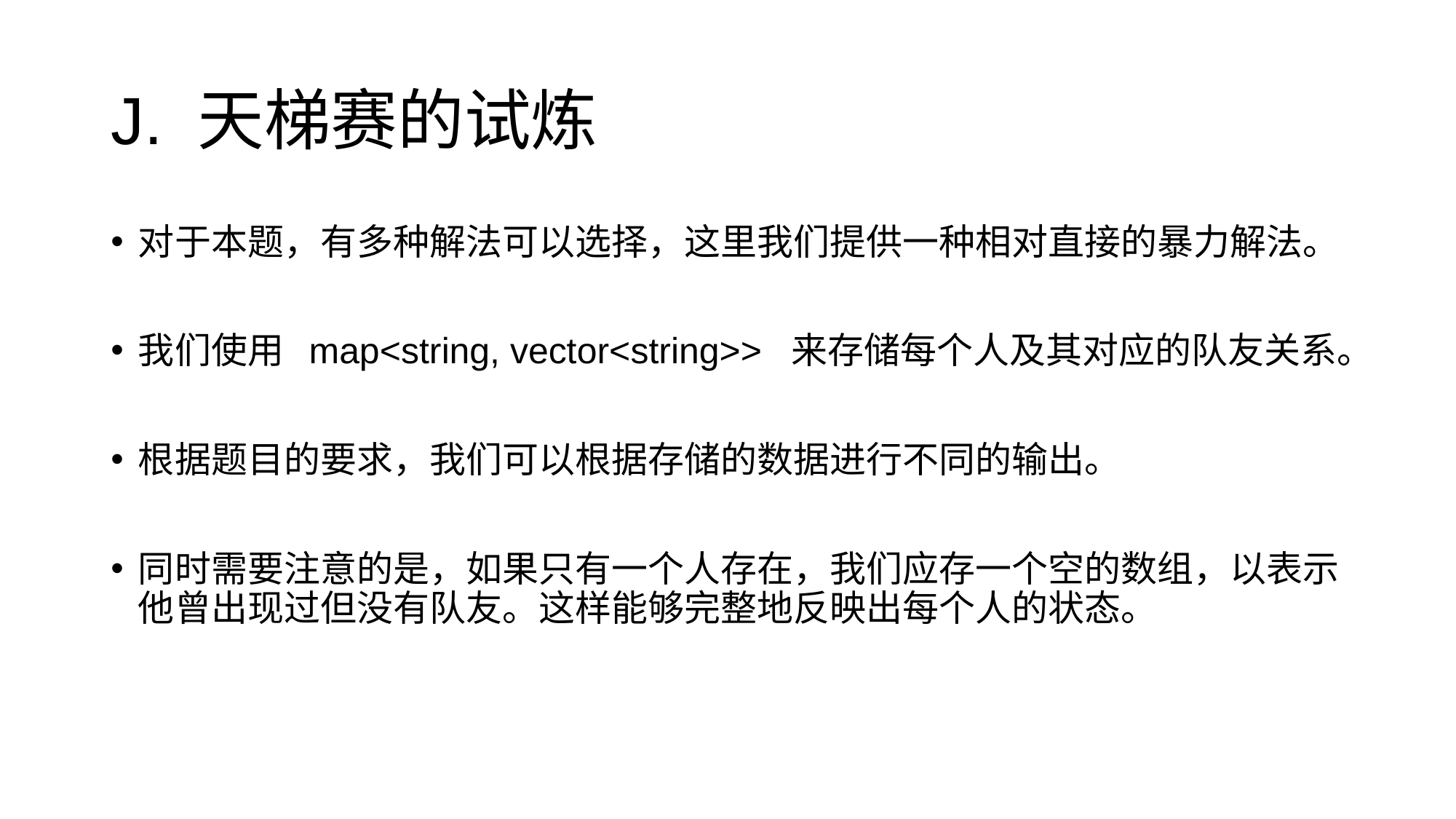

# J. 天梯赛的试炼
对于本题，有多种解法可以选择，这里我们提供一种相对直接的暴力解法。

我们使用  map<string, vector<string>>  来存储每个人及其对应的队友关系。

根据题目的要求，我们可以根据存储的数据进行不同的输出。

同时需要注意的是，如果只有一个人存在，我们应存一个空的数组，以表示他曾出现过但没有队友。这样能够完整地反映出每个人的状态。